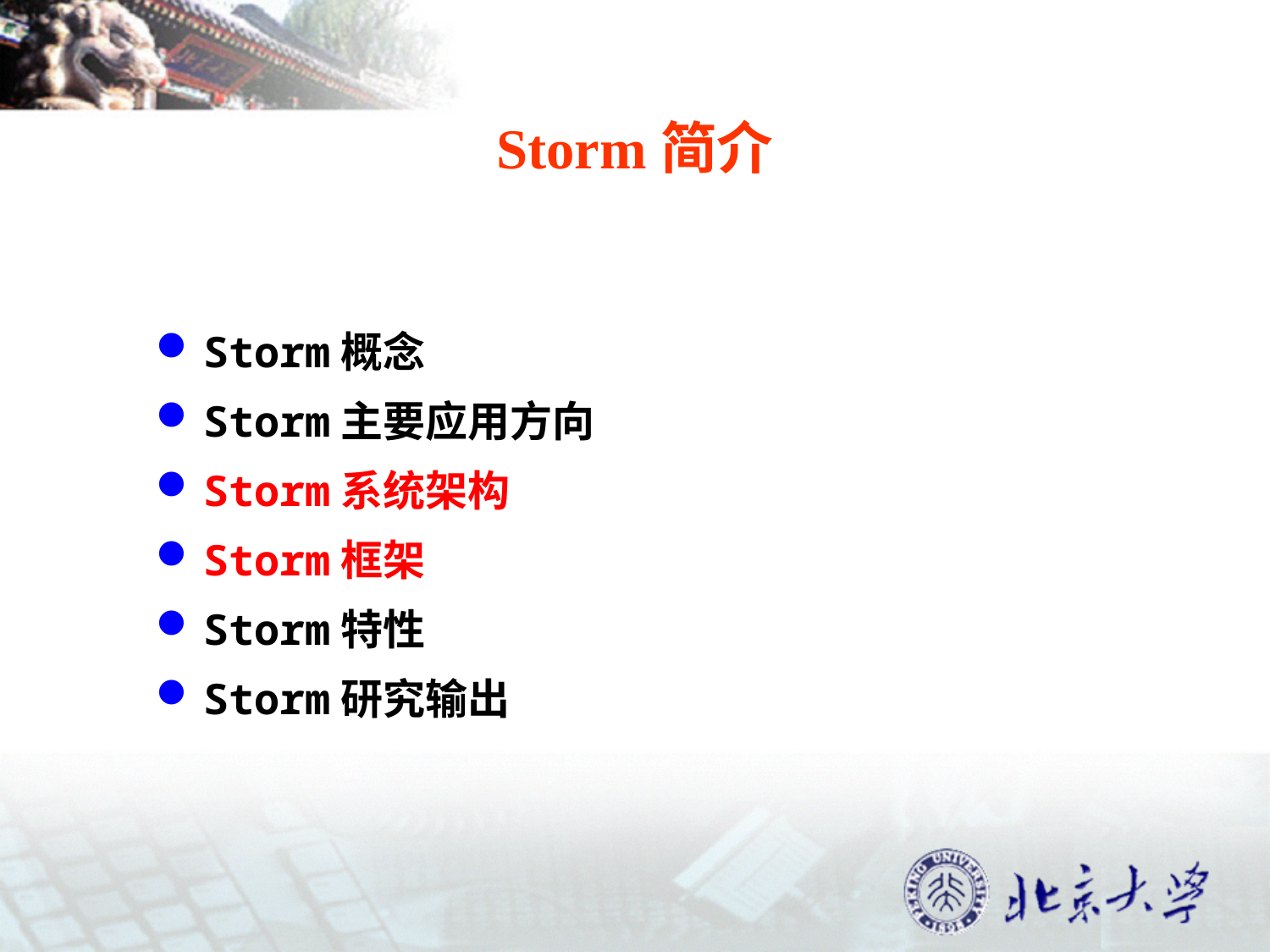

# Storm简介

Storm概念
Storm主要应用方向
Storm系统架构
Storm框架
Storm特性
Storm研究输出